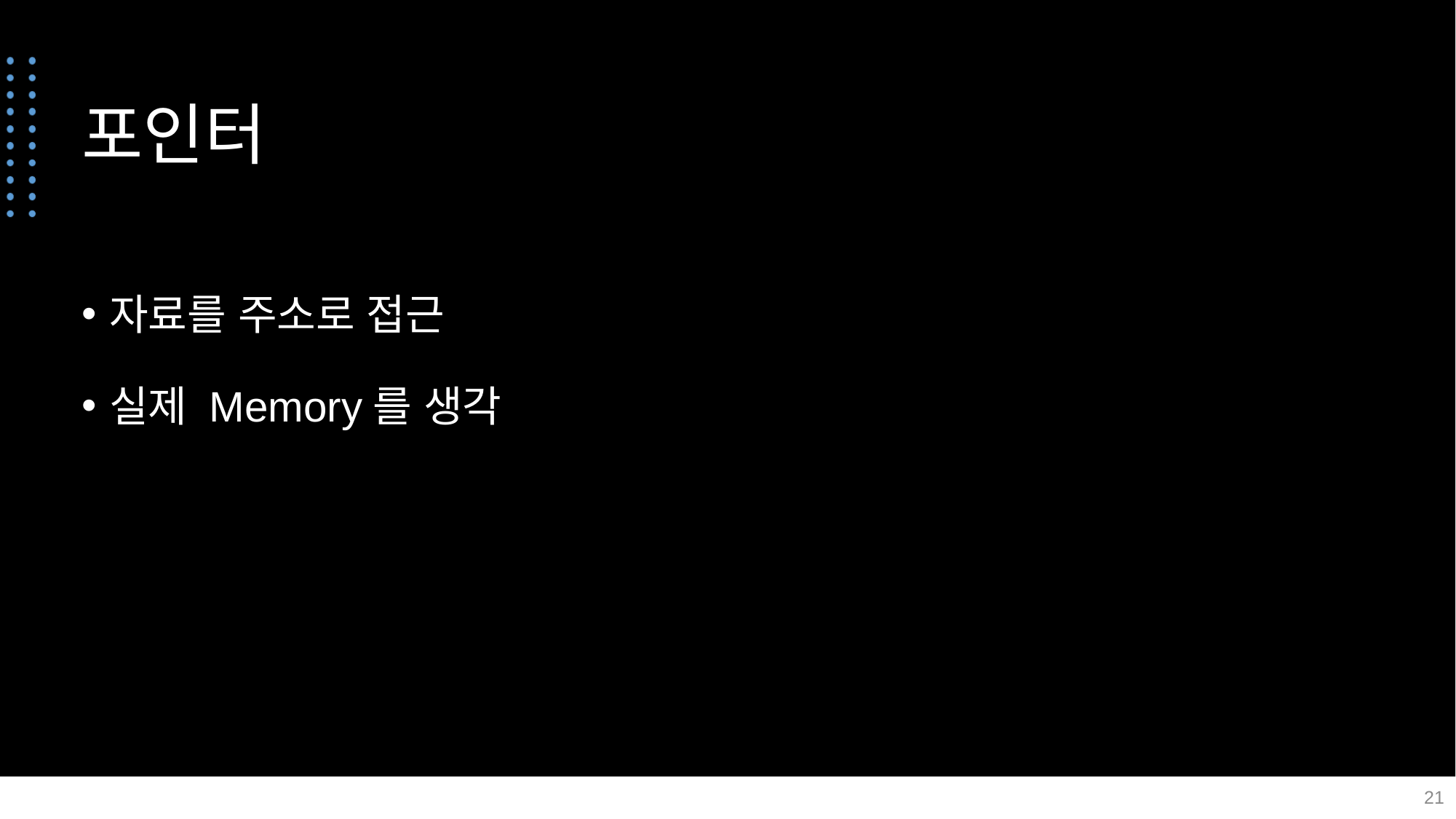

# 포인터
자료를 주소로 접근
실제 Memory를 생각
21